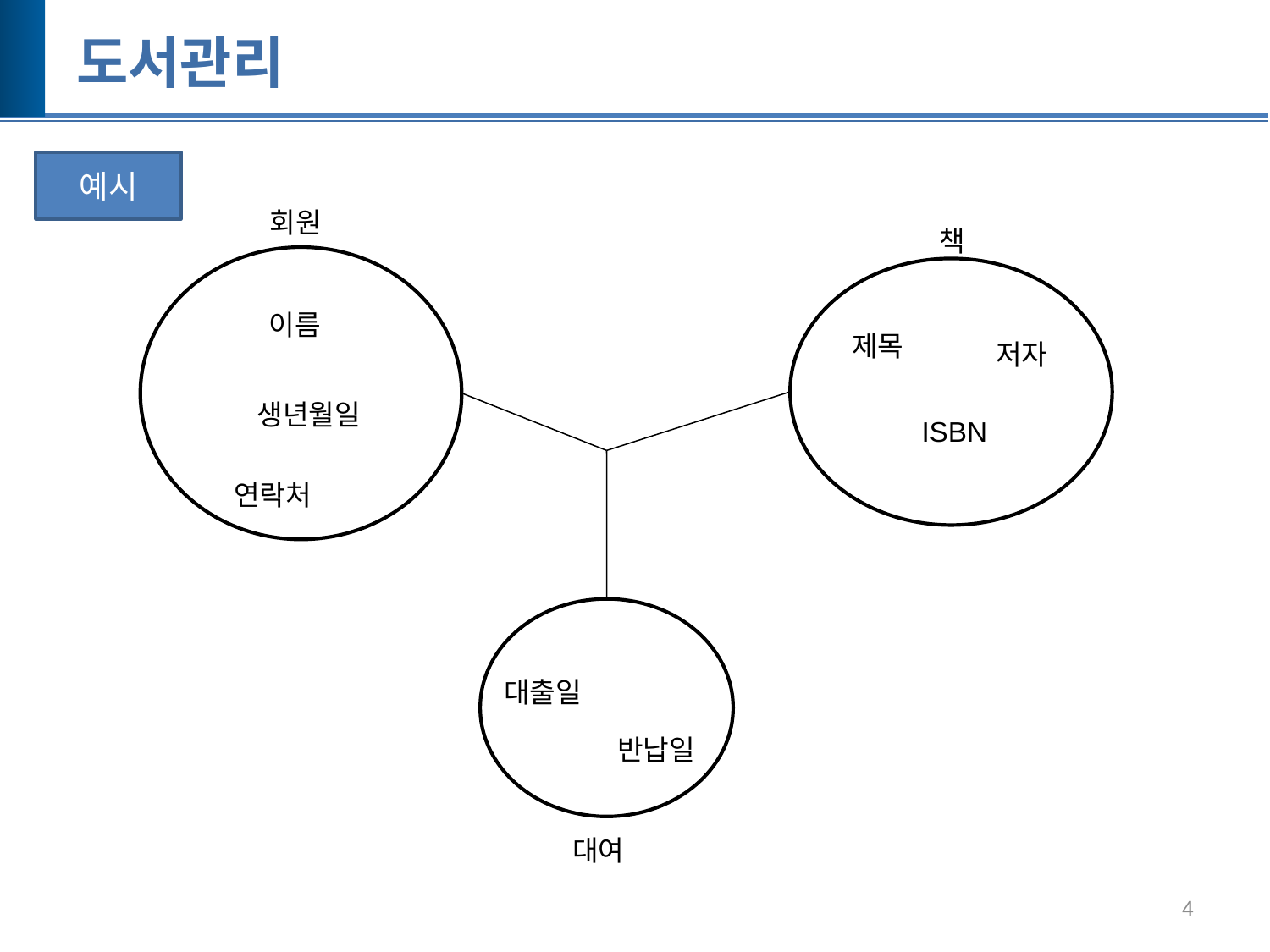

# 도서관리
예시
회원
책

이름
제목
저자
생년월일
ISBN
연락처

대출일
반납일
대여
4